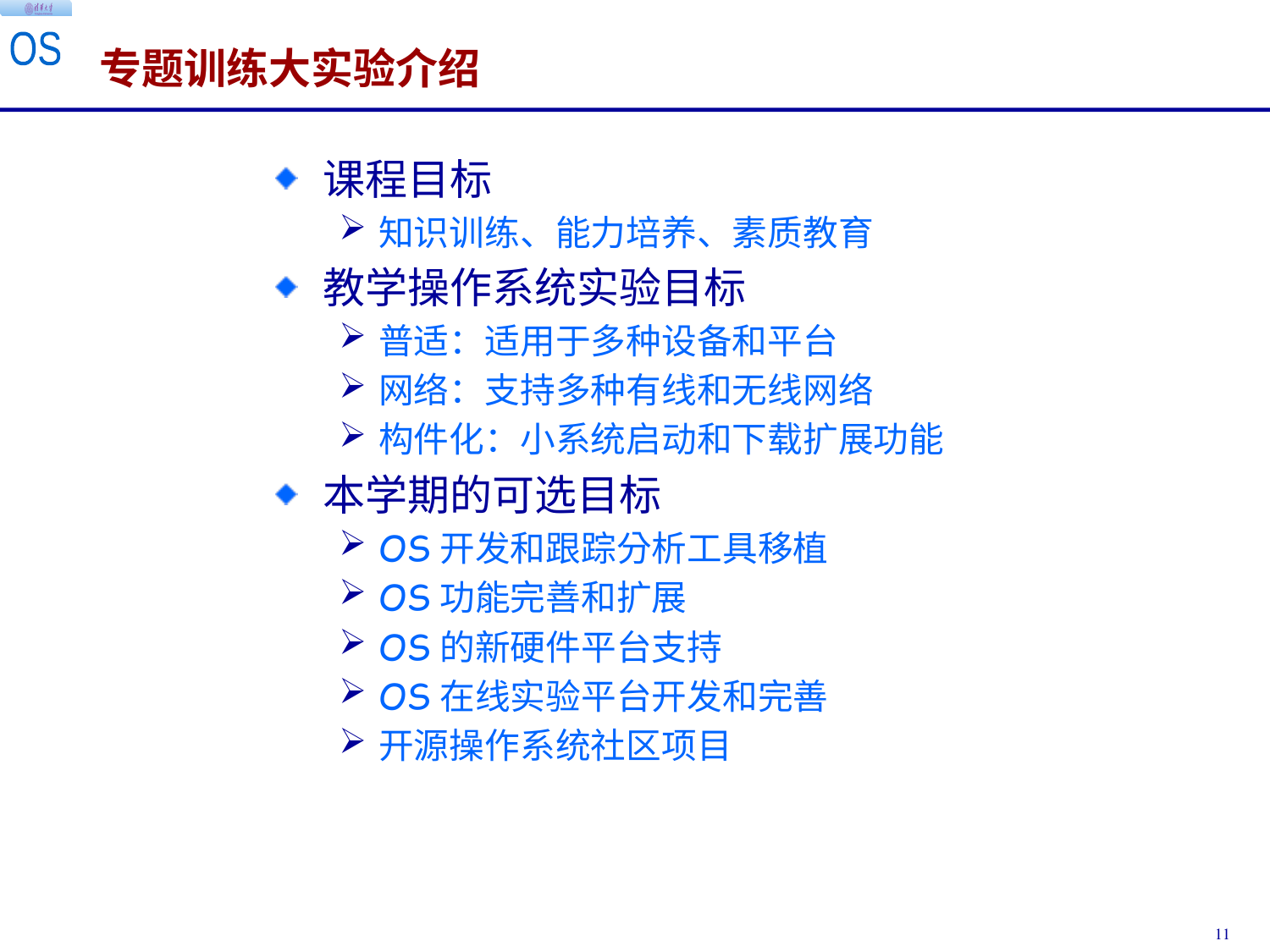

# 专题训练大实验介绍
课程目标
知识训练、能力培养、素质教育
教学操作系统实验目标
普适：适用于多种设备和平台
网络：支持多种有线和无线网络
构件化：小系统启动和下载扩展功能
本学期的可选目标
OS开发和跟踪分析工具移植
OS功能完善和扩展
OS的新硬件平台支持
OS在线实验平台开发和完善
开源操作系统社区项目